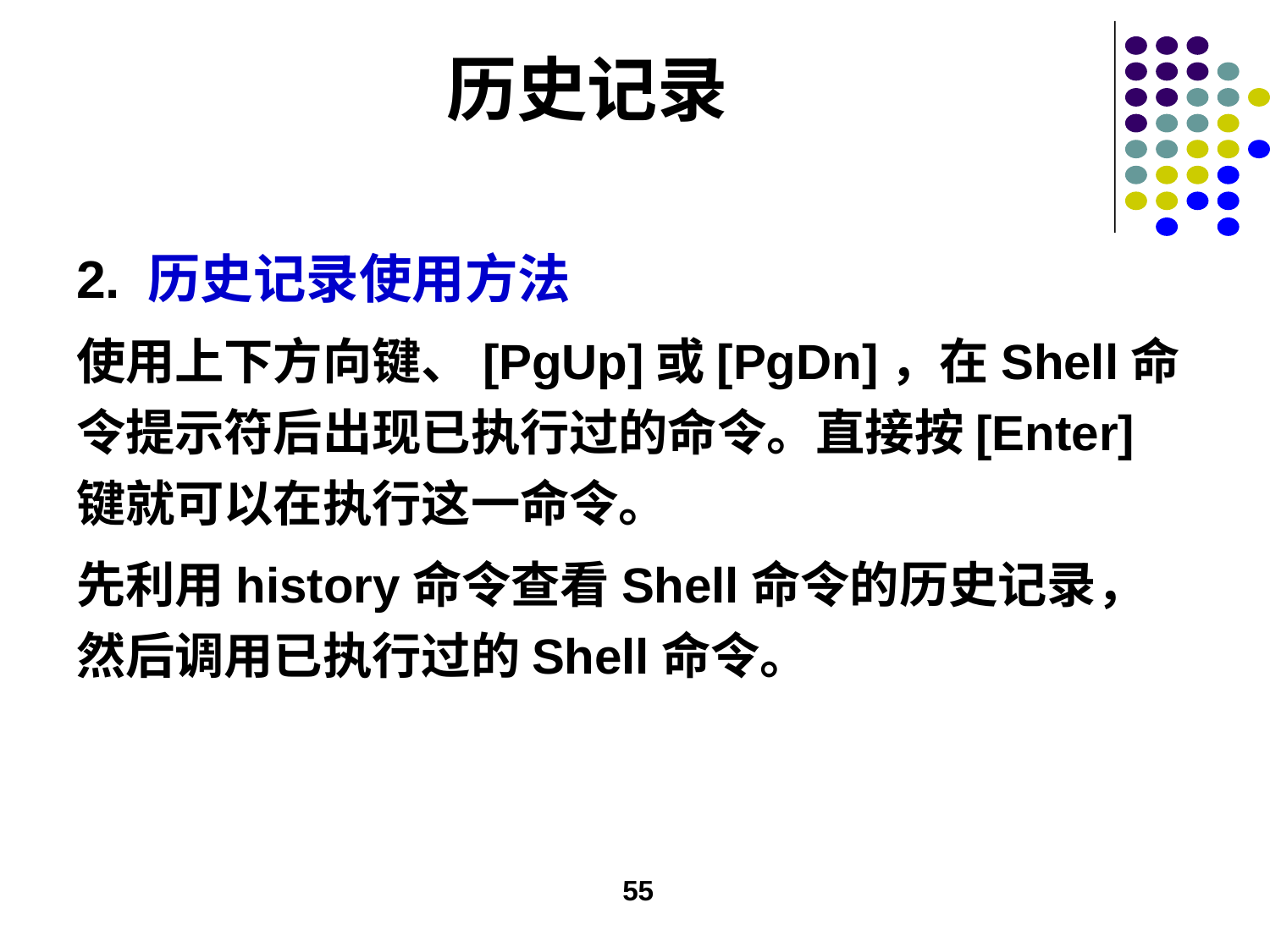

# 历史记录
2. 历史记录使用方法
使用上下方向键、[PgUp]或[PgDn]，在Shell命令提示符后出现已执行过的命令。直接按[Enter]键就可以在执行这一命令。
先利用history命令查看Shell命令的历史记录，然后调用已执行过的Shell命令。
55